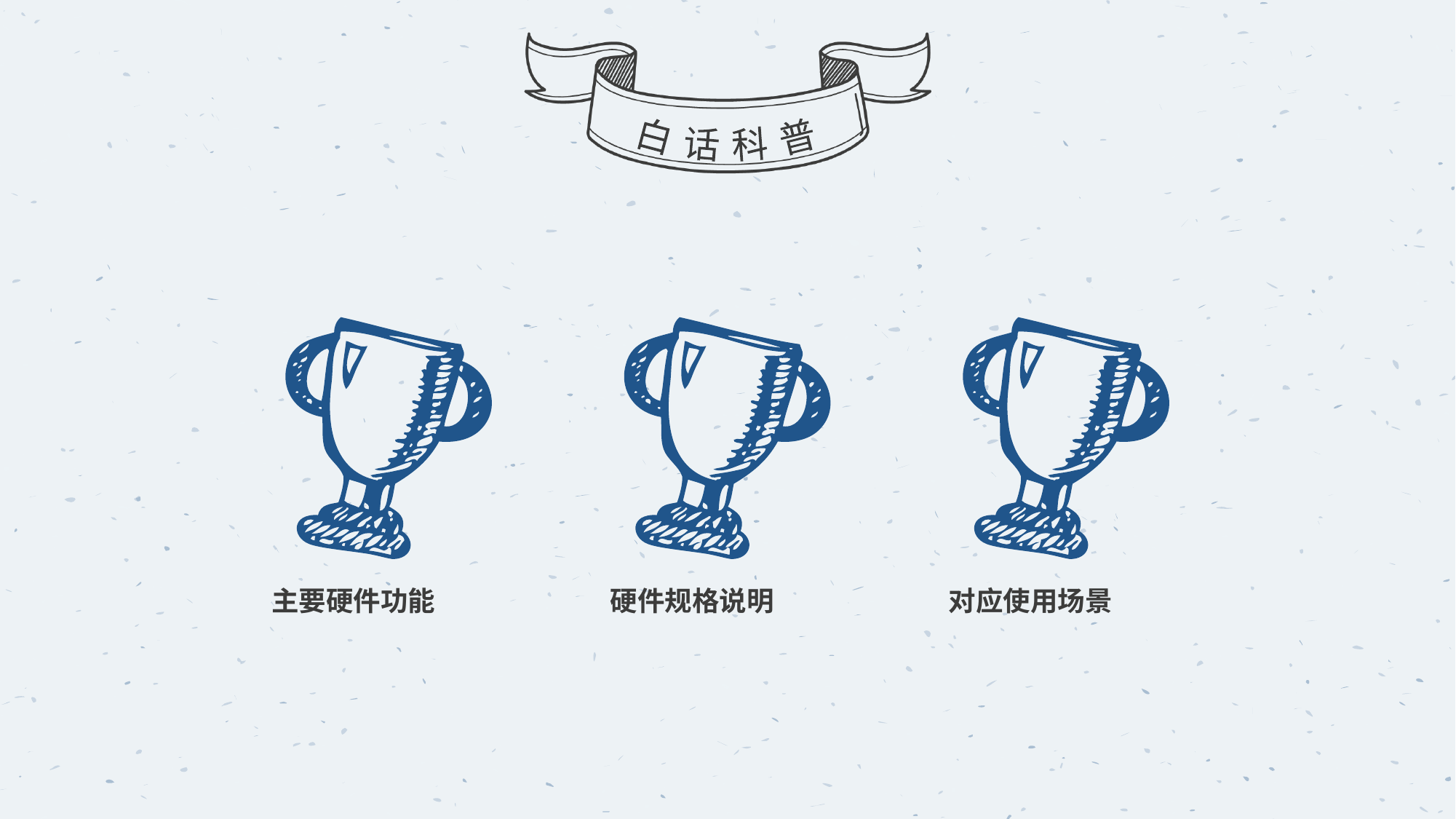

白 话 科 普

主要硬件功能
硬件规格说明
对应使用场景